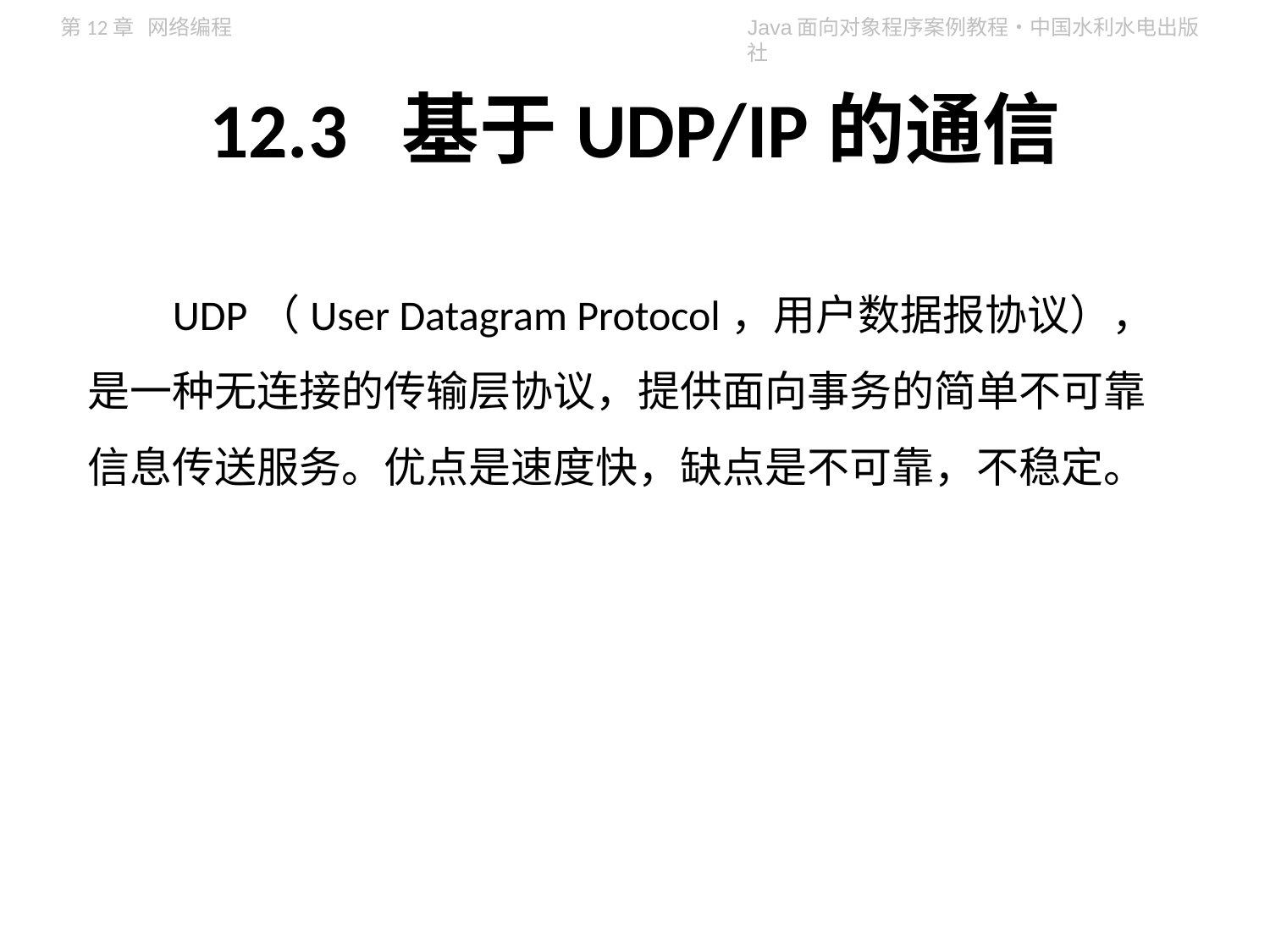

# 12.3  基于UDP/IP的通信
UDP（User Datagram Protocol，用户数据报协议），是一种无连接的传输层协议，提供面向事务的简单不可靠信息传送服务。优点是速度快，缺点是不可靠，不稳定。